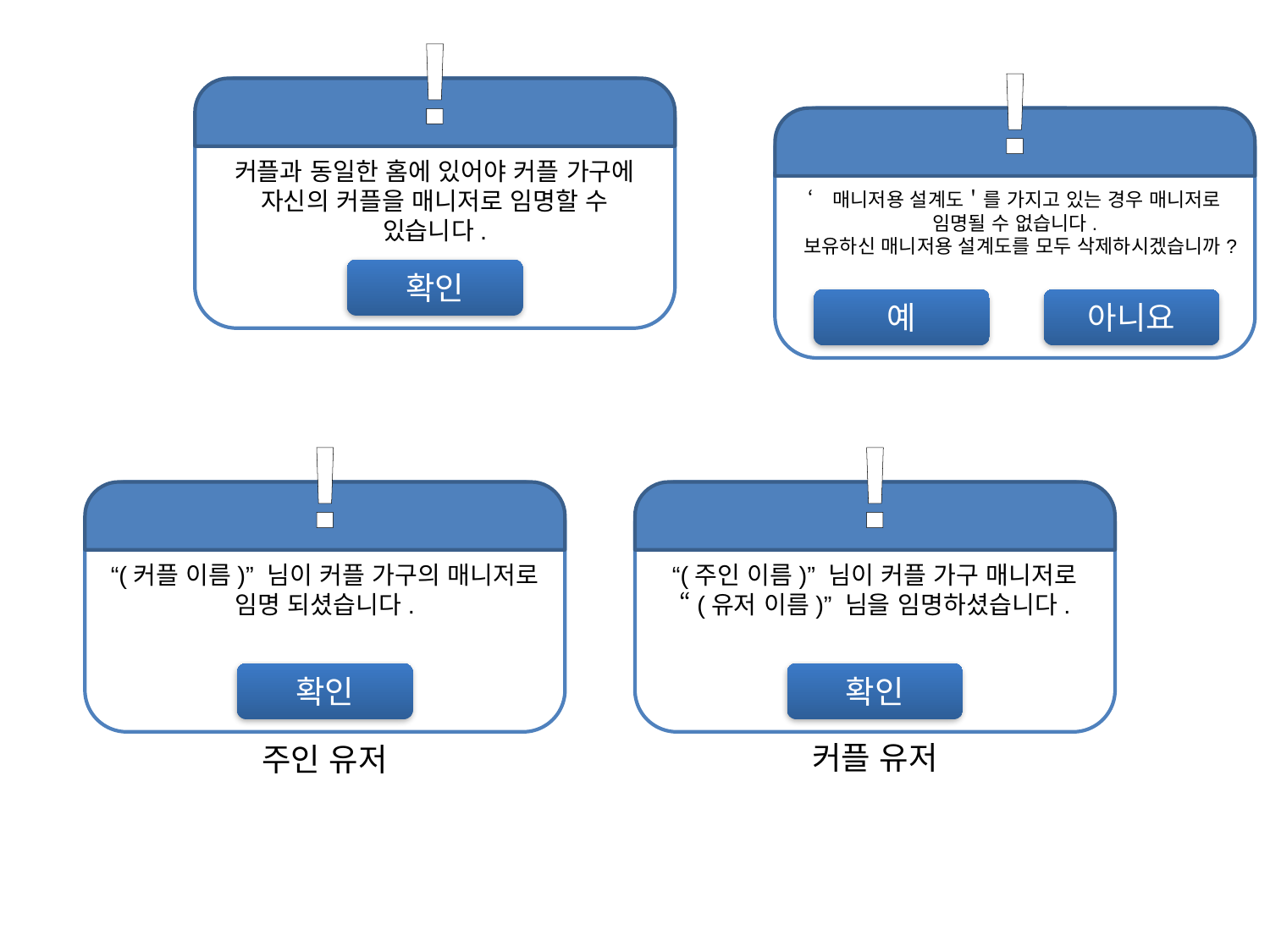

!

커플과 동일한 홈에 있어야 커플 가구에 자신의 커플을 매니저로 임명할 수 있습니다.
확인

!

‘매니저용 설계도＇를 가지고 있는 경우 매니저로 임명될 수 없습니다.
보유하신 매니저용 설계도를 모두 삭제하시겠습니까?
예

아니요
!

“(커플 이름)” 님이 커플 가구의 매니저로 임명 되셨습니다.
확인

!

“(주인 이름)” 님이 커플 가구 매니저로 “(유저 이름)” 님을 임명하셨습니다.
확인

커플 유저
주인 유저